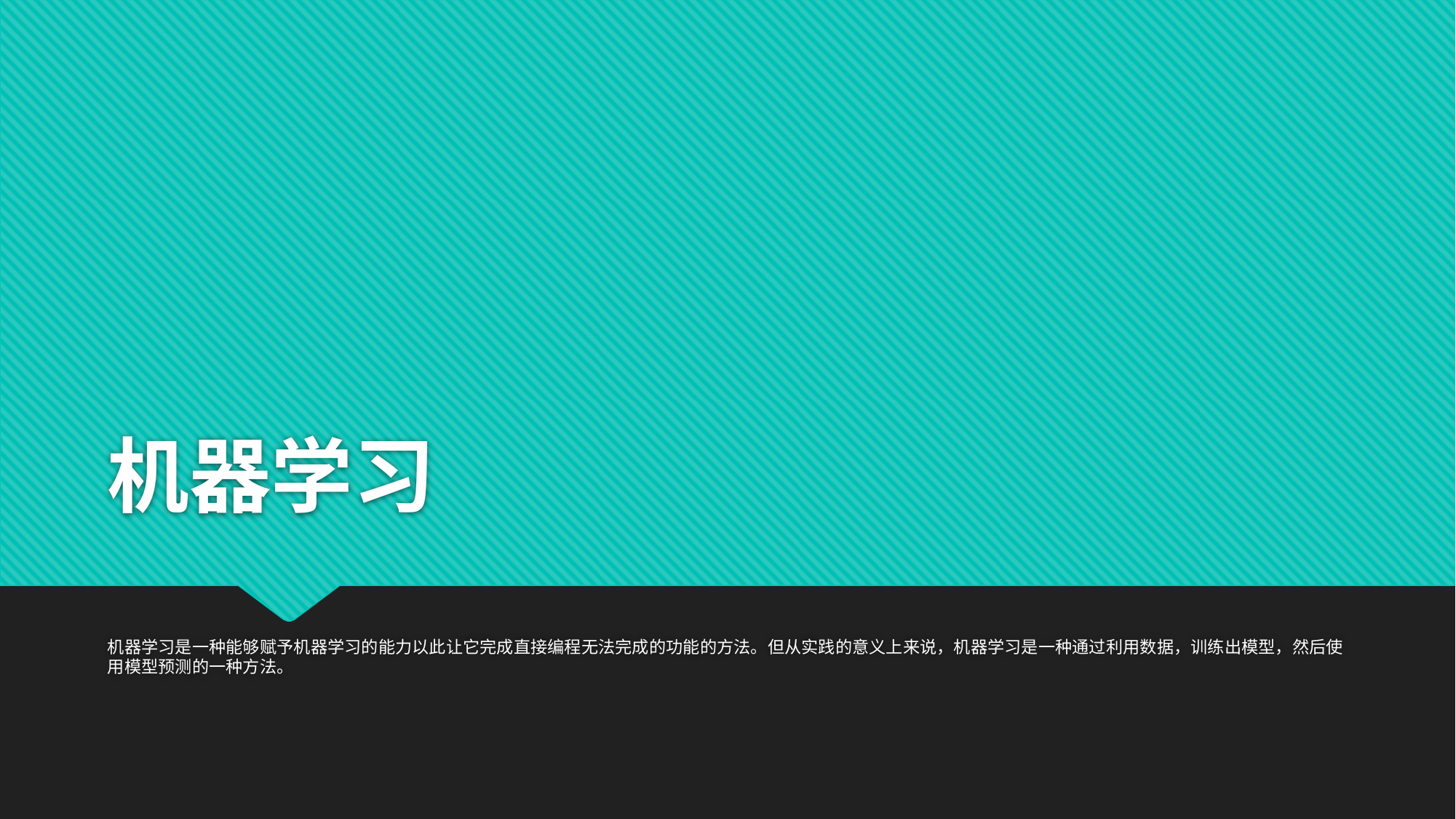

# 机器学习
机器学习是一种能够赋予机器学习的能力以此让它完成直接编程无法完成的功能的方法。但从实践的意义上来说，机器学习是一种通过利用数据，训练出模型，然后使用模型预测的一种方法。